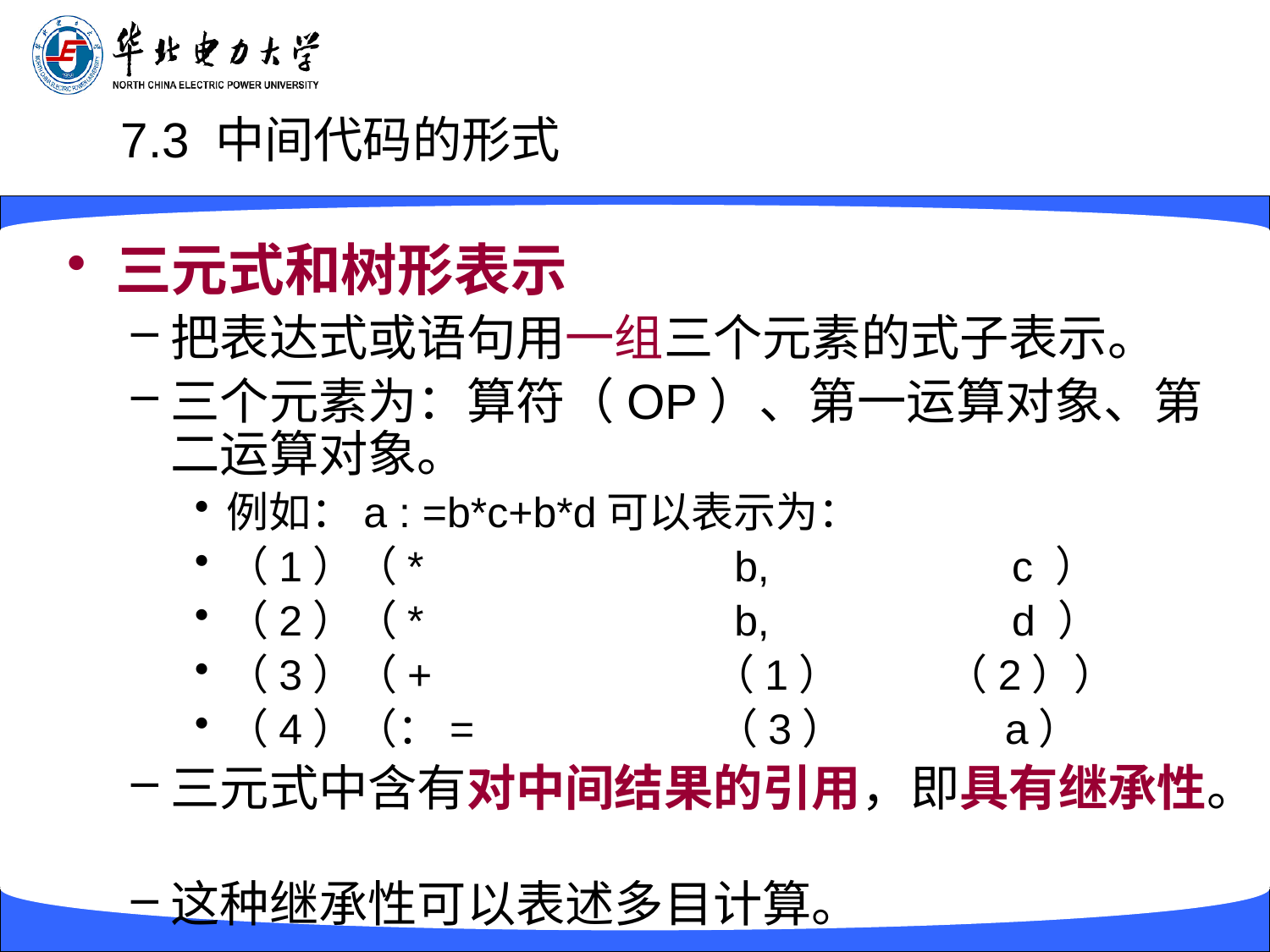

# 7.3 中间代码的形式
三元式和树形表示
把表达式或语句用一组三个元素的式子表示。
三个元素为：算符（OP）、第一运算对象、第二运算对象。
例如：a : =b*c+b*d可以表示为：
（1）（*			b,		  c ）
（2）（*			b,		  d ）
（3）（+		        （1）           （2））
（4）（：=	                   （3）	              a）
三元式中含有对中间结果的引用，即具有继承性。
这种继承性可以表述多目计算。